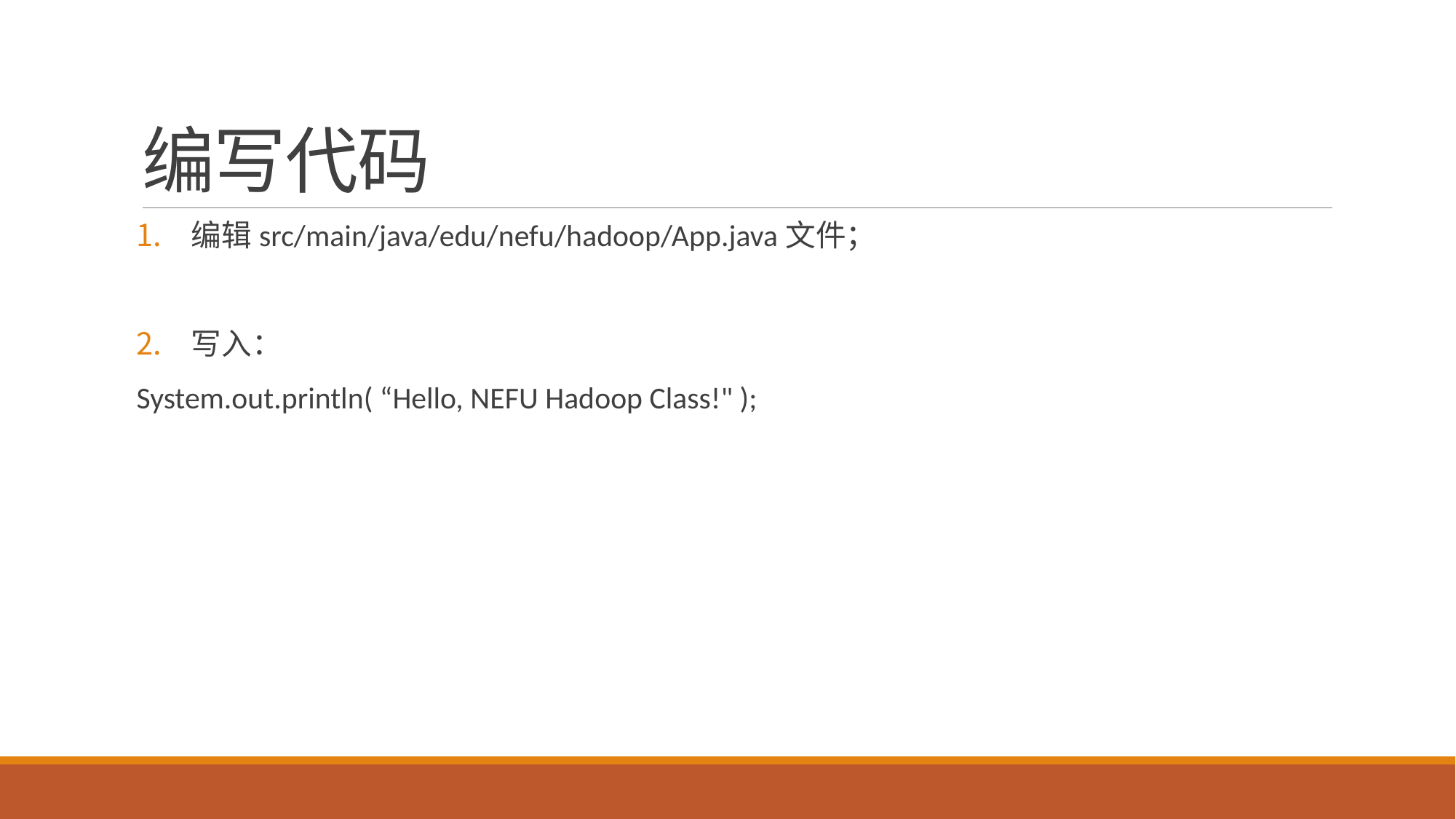

# 编写代码
编辑src/main/java/edu/nefu/hadoop/App.java文件；

写入：
System.out.println( “Hello, NEFU Hadoop Class!" );